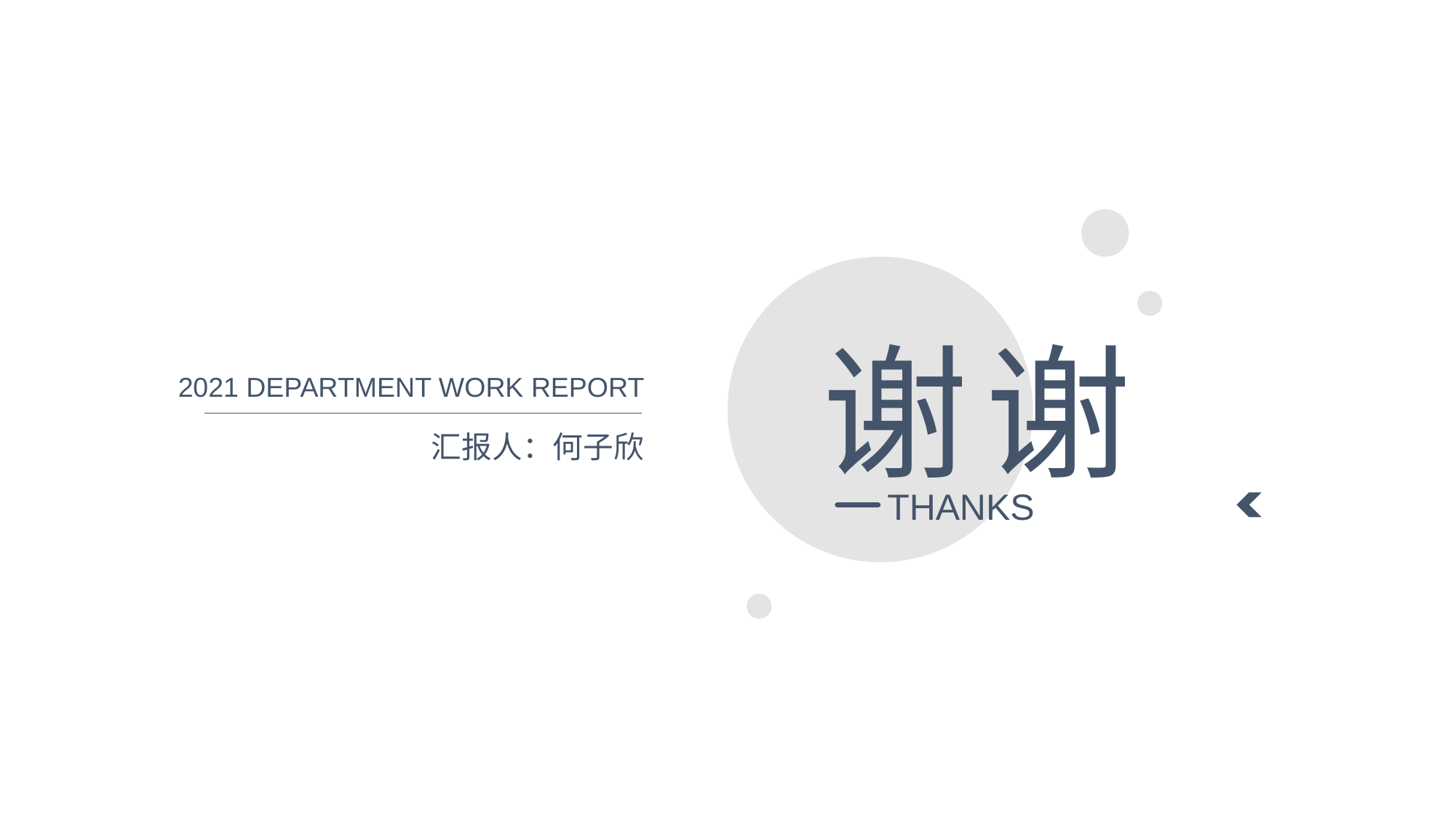

谢
谢
2021 DEPARTMENT WORK REPORT
汇报人：何子欣
THANKS